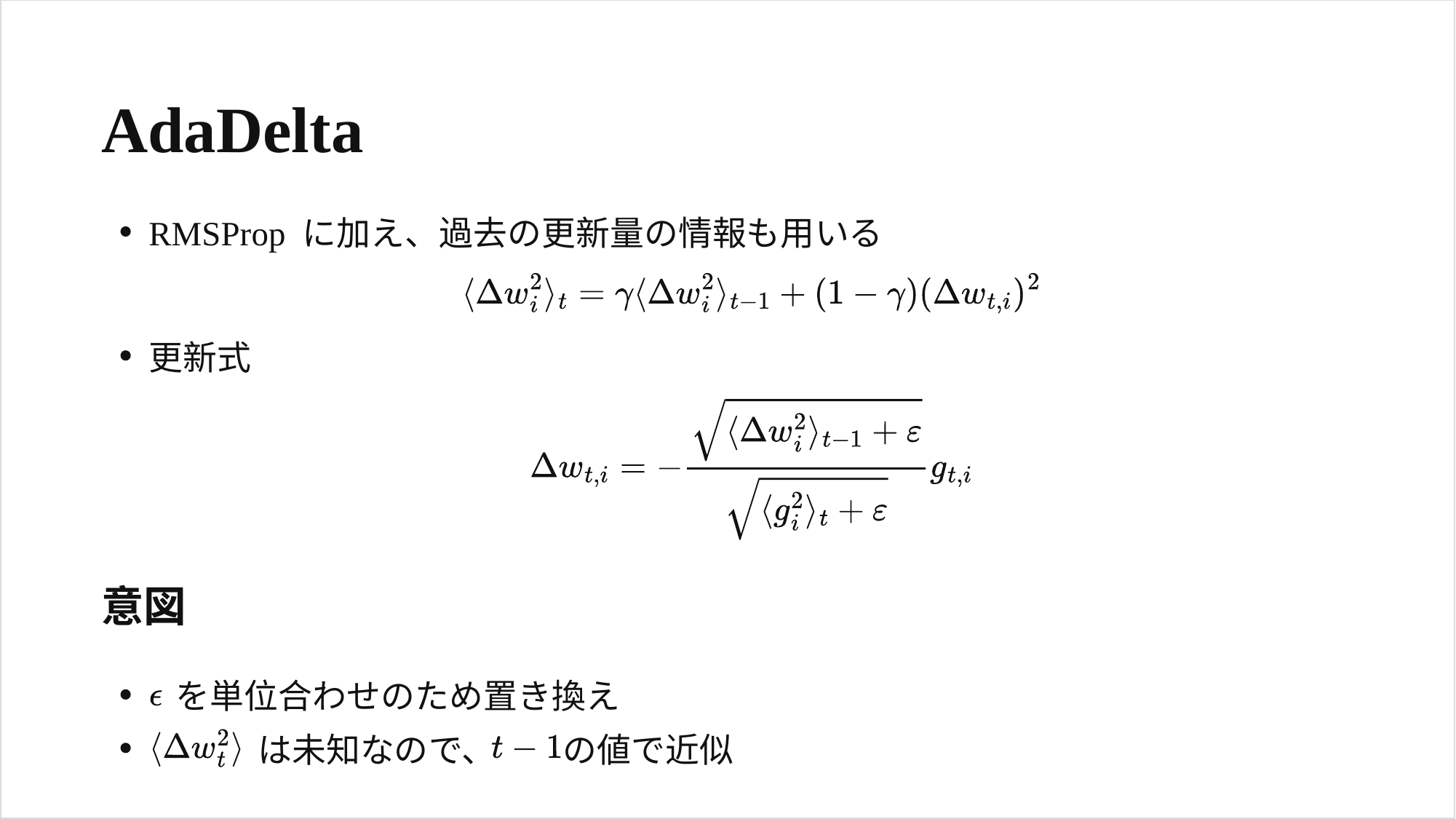

AdaDelta
RMSProp に加え、過去の更新量の情報も用いる

更新式

意図
 を単位合わせのため置き換え

 は未知なので、
の値で近似